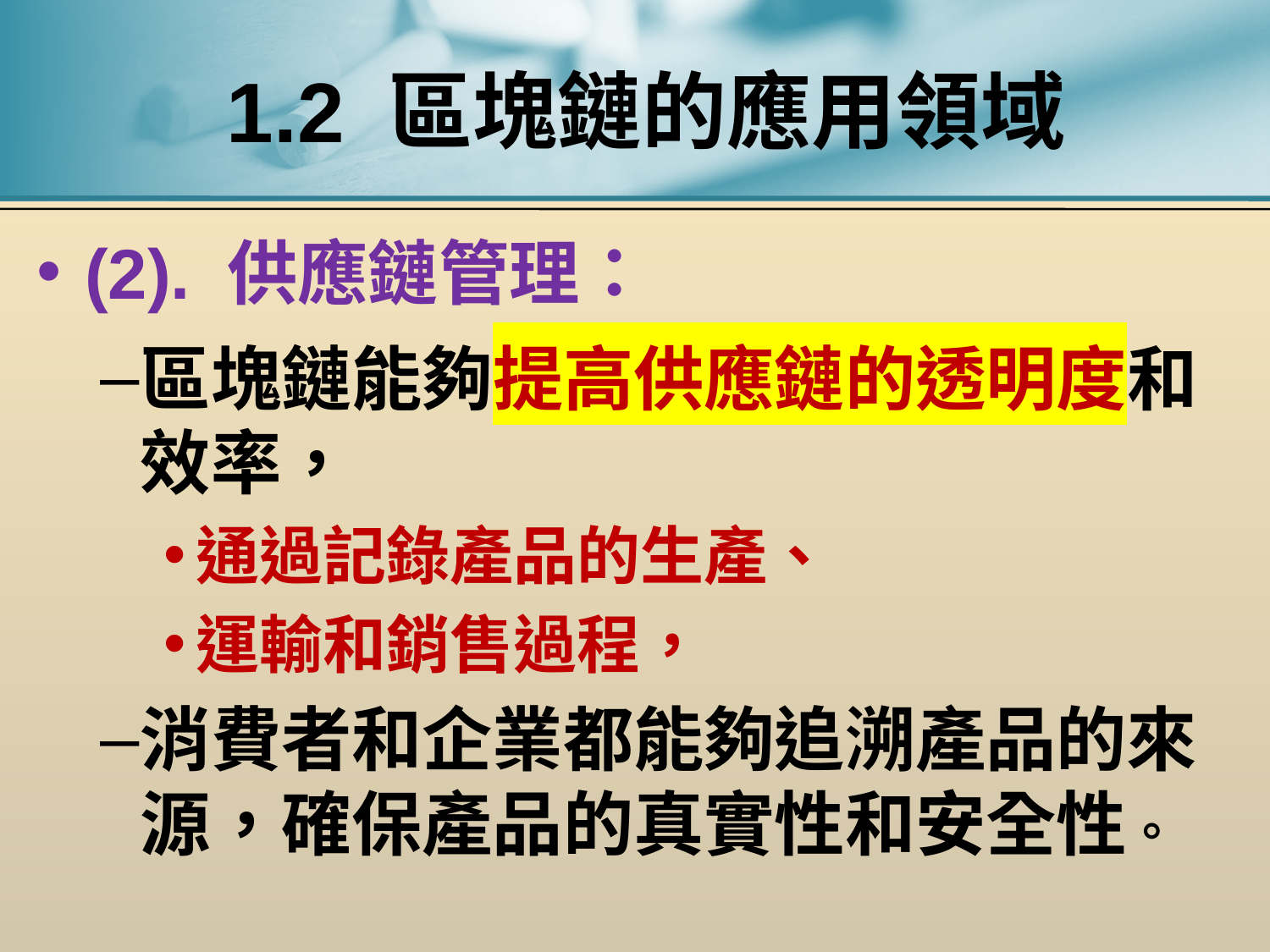

# 1.2 區塊鏈的應用領域
(2). 供應鏈管理：
區塊鏈能夠提高供應鏈的透明度和效率，
通過記錄產品的生產、
運輸和銷售過程，
消費者和企業都能夠追溯產品的來源，確保產品的真實性和安全性。